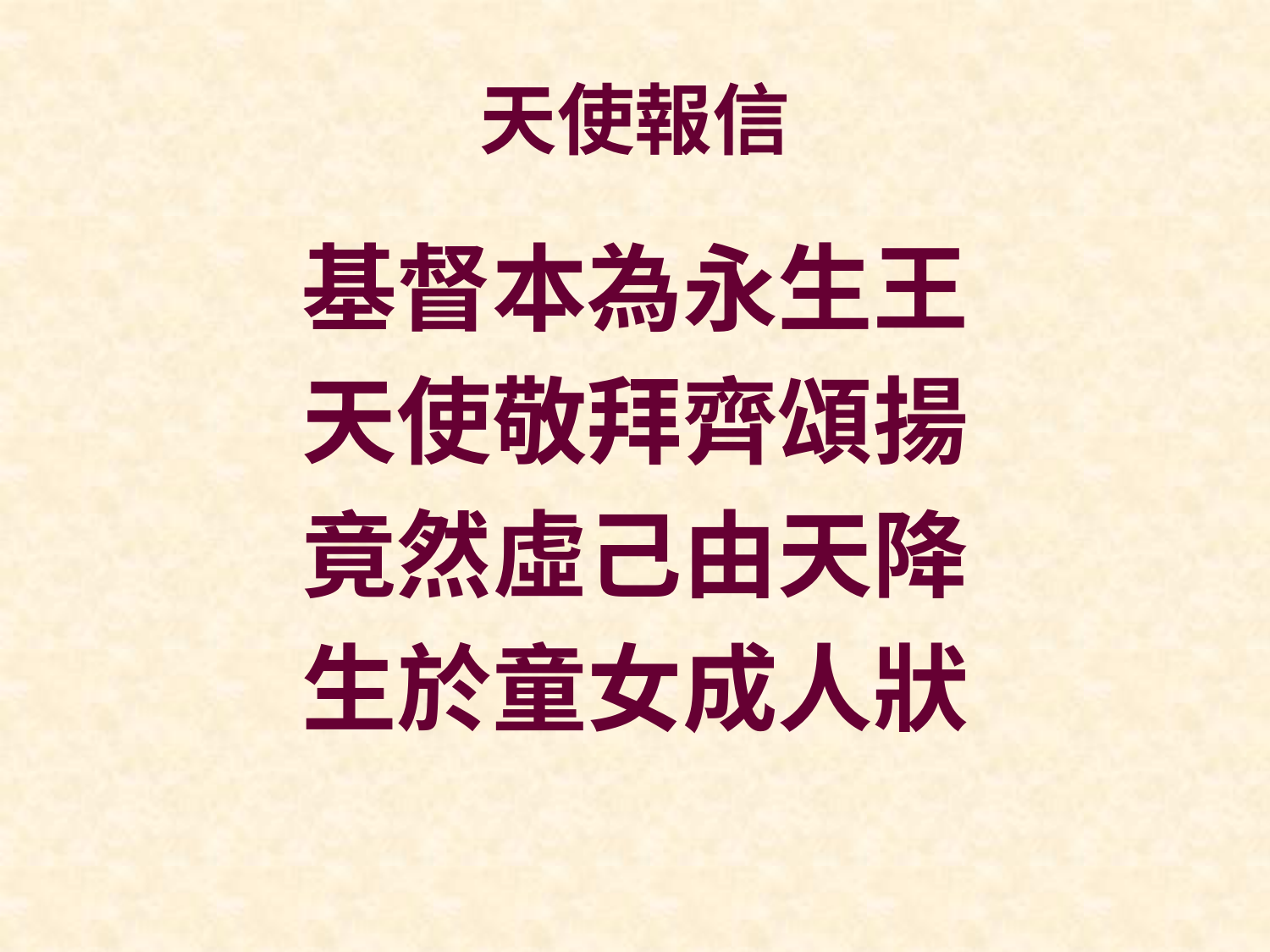

# 天使報信
基督本為永生王
天使敬拜齊頌揚
竟然虛己由天降
生於童女成人狀